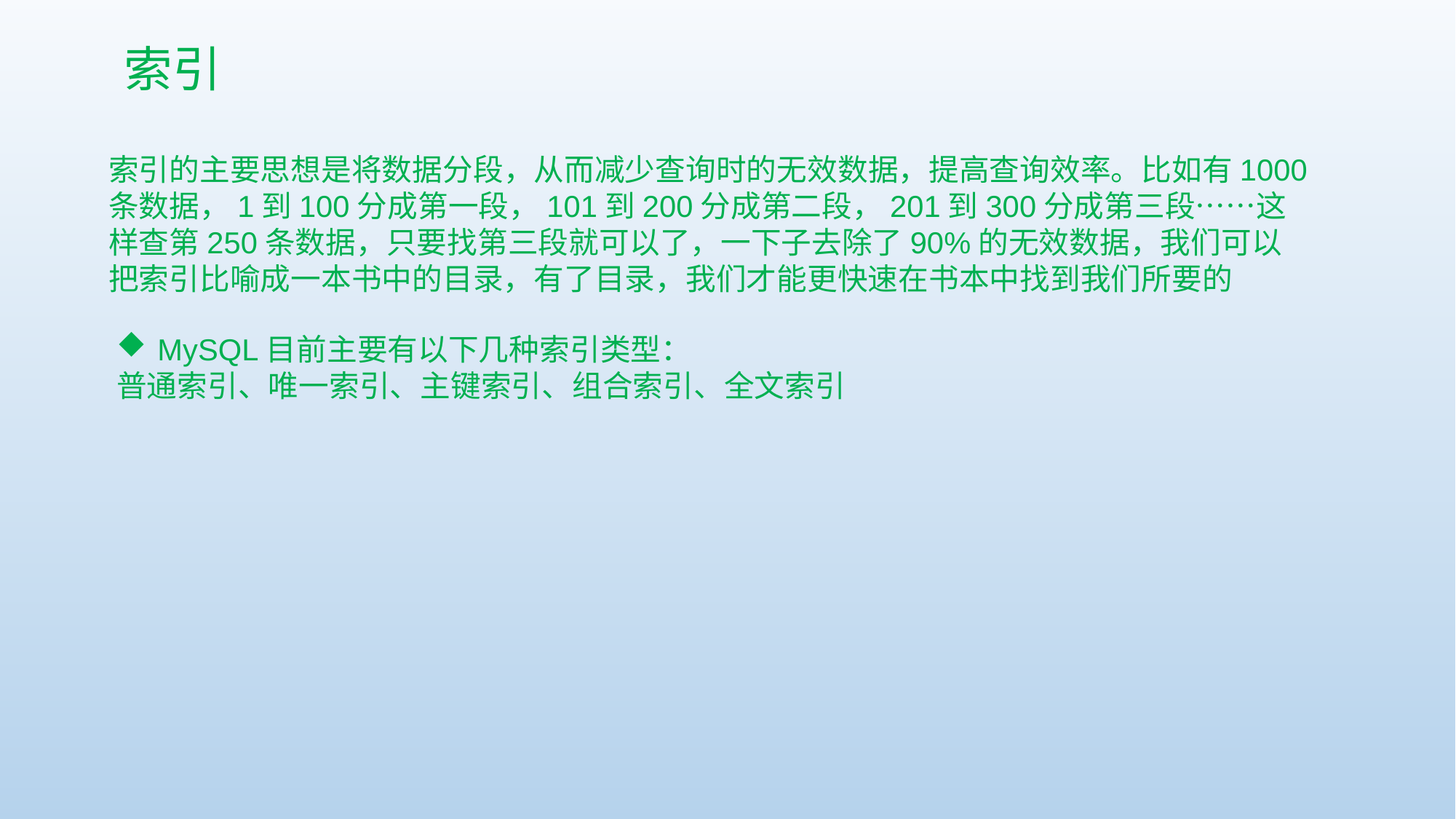

索引

索引的主要思想是将数据分段，从而减少查询时的无效数据，提高查询效率。比如有1000条数据，1到100分成第一段，101到200分成第二段，201到300分成第三段……这样查第250条数据，只要找第三段就可以了，一下子去除了90%的无效数据，我们可以把索引比喻成一本书中的目录，有了目录，我们才能更快速在书本中找到我们所要的
MySQL目前主要有以下几种索引类型：
普通索引、唯一索引、主键索引、组合索引、全文索引